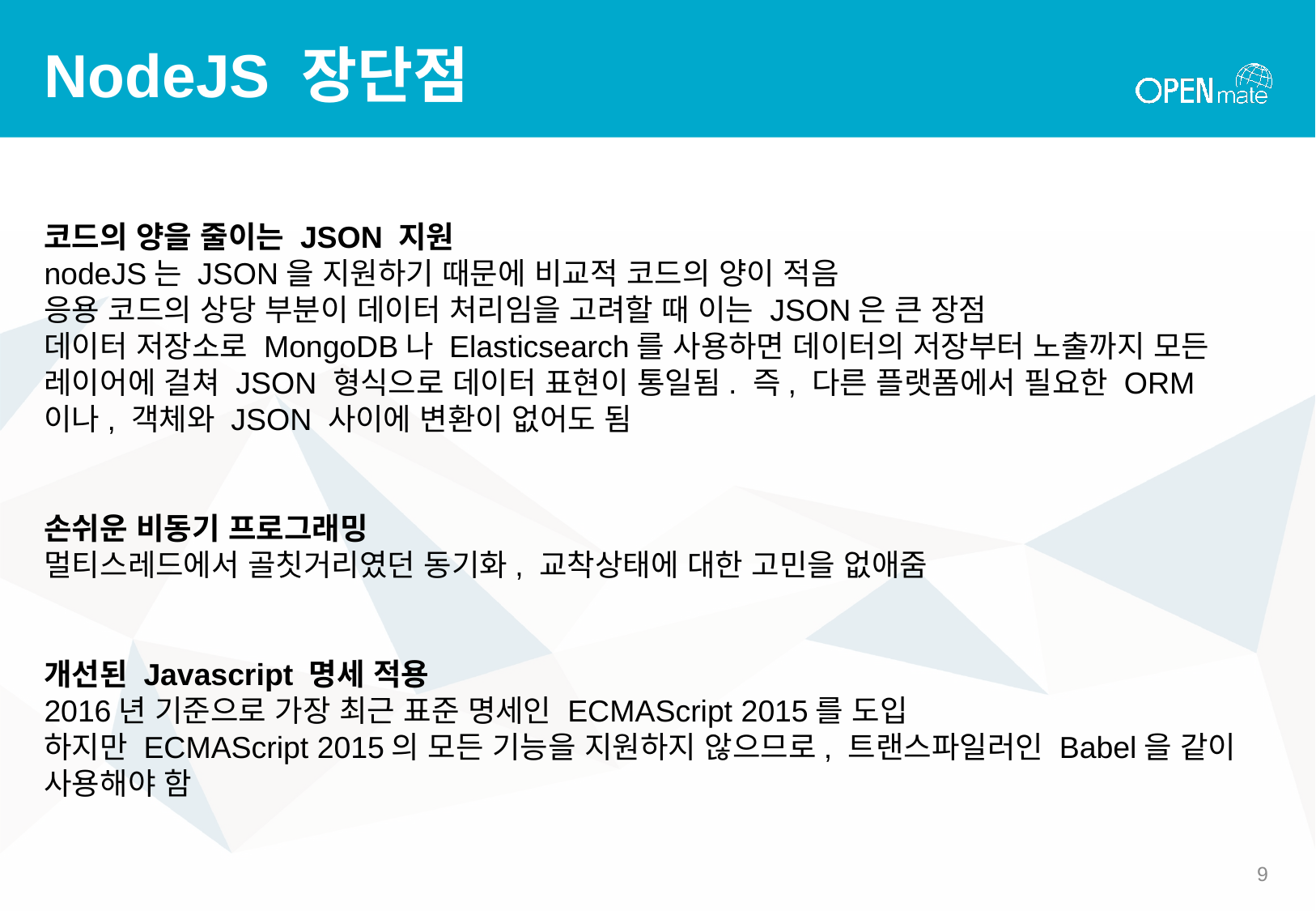

# NodeJS 장단점
코드의 양을 줄이는 JSON 지원
nodeJS는 JSON을 지원하기 때문에 비교적 코드의 양이 적음
응용 코드의 상당 부분이 데이터 처리임을 고려할 때 이는 JSON은 큰 장점
데이터 저장소로 MongoDB나 Elasticsearch를 사용하면 데이터의 저장부터 노출까지 모든 레이어에 걸쳐 JSON 형식으로 데이터 표현이 통일됨. 즉, 다른 플랫폼에서 필요한 ORM이나, 객체와 JSON 사이에 변환이 없어도 됨

손쉬운 비동기 프로그래밍
멀티스레드에서 골칫거리였던 동기화, 교착상태에 대한 고민을 없애줌

개선된 Javascript 명세 적용
2016년 기준으로 가장 최근 표준 명세인 ECMAScript 2015를 도입
하지만 ECMAScript 2015의 모든 기능을 지원하지 않으므로, 트랜스파일러인 Babel을 같이 사용해야 함
9